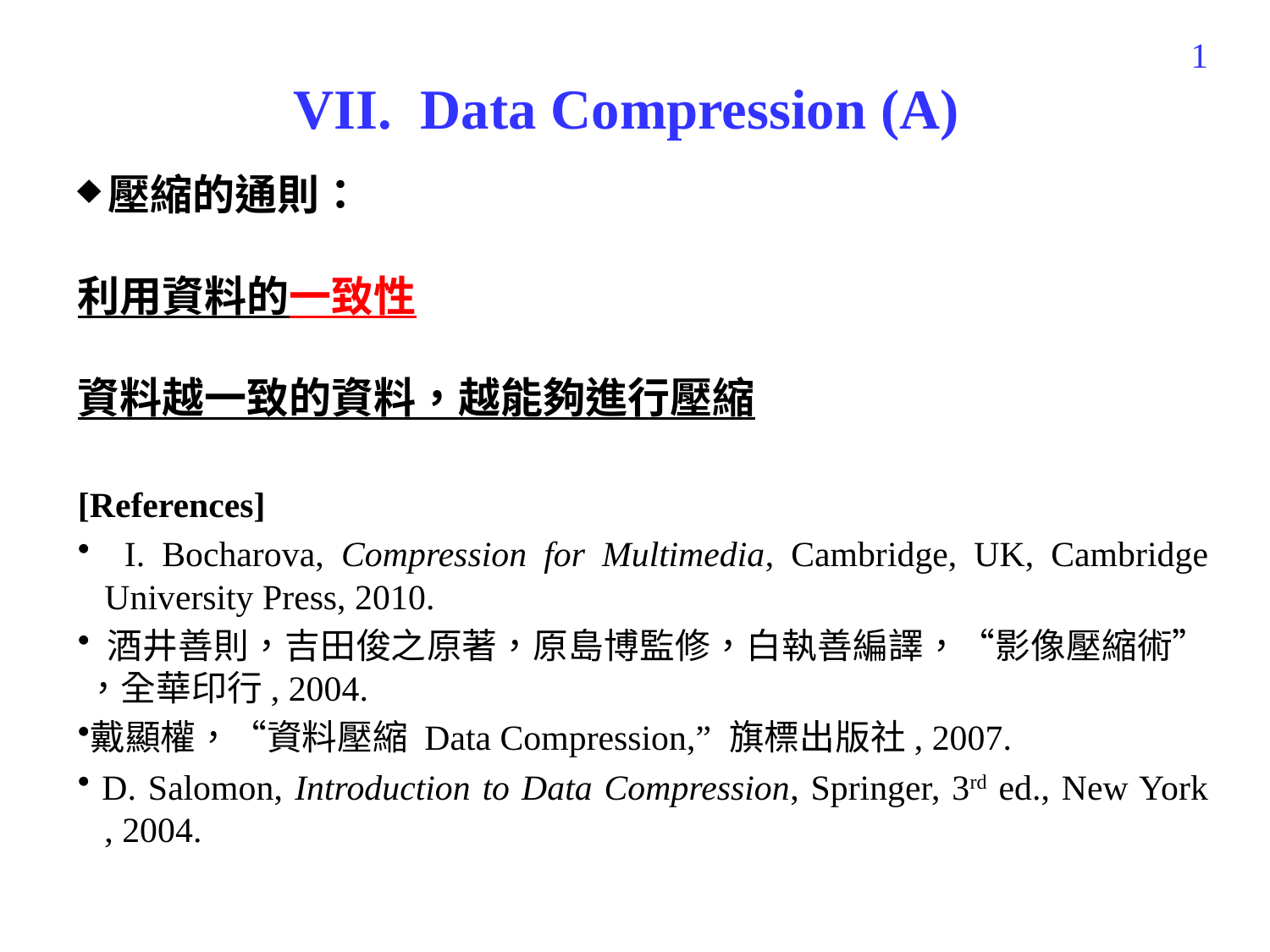

1
# VII.  Data Compression (A)
壓縮的通則：

利用資料的一致性

資料越一致的資料，越能夠進行壓縮
[References]
  I. Bocharova, Compression for Multimedia, Cambridge, UK, Cambridge
   University Press, 2010.
 酒井善則，吉田俊之原著，原島博監修，白執善編譯，“影像壓縮術”
 ，全華印行, 2004.
戴顯權，“資料壓縮 Data Compression,” 旗標出版社, 2007.
 D. Salomon, Introduction to Data Compression, Springer, 3rd ed., New York
   , 2004.